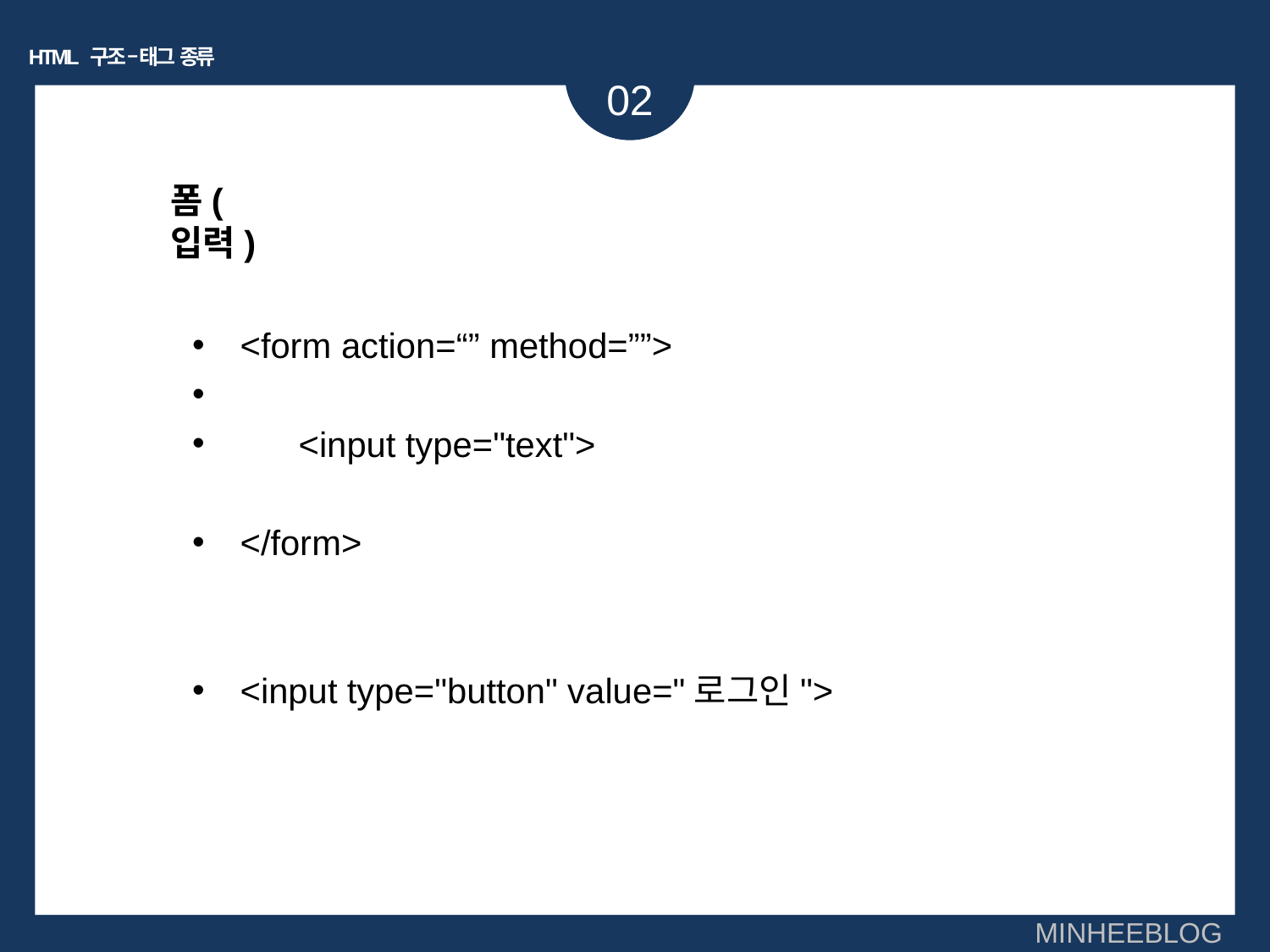

HTML 구조 – 태그  종류
02

폼(입력)

<form action=“” method=””>

      <input type="text">

</form>

<input type="button" value="로그인">

MINHEEBLOG